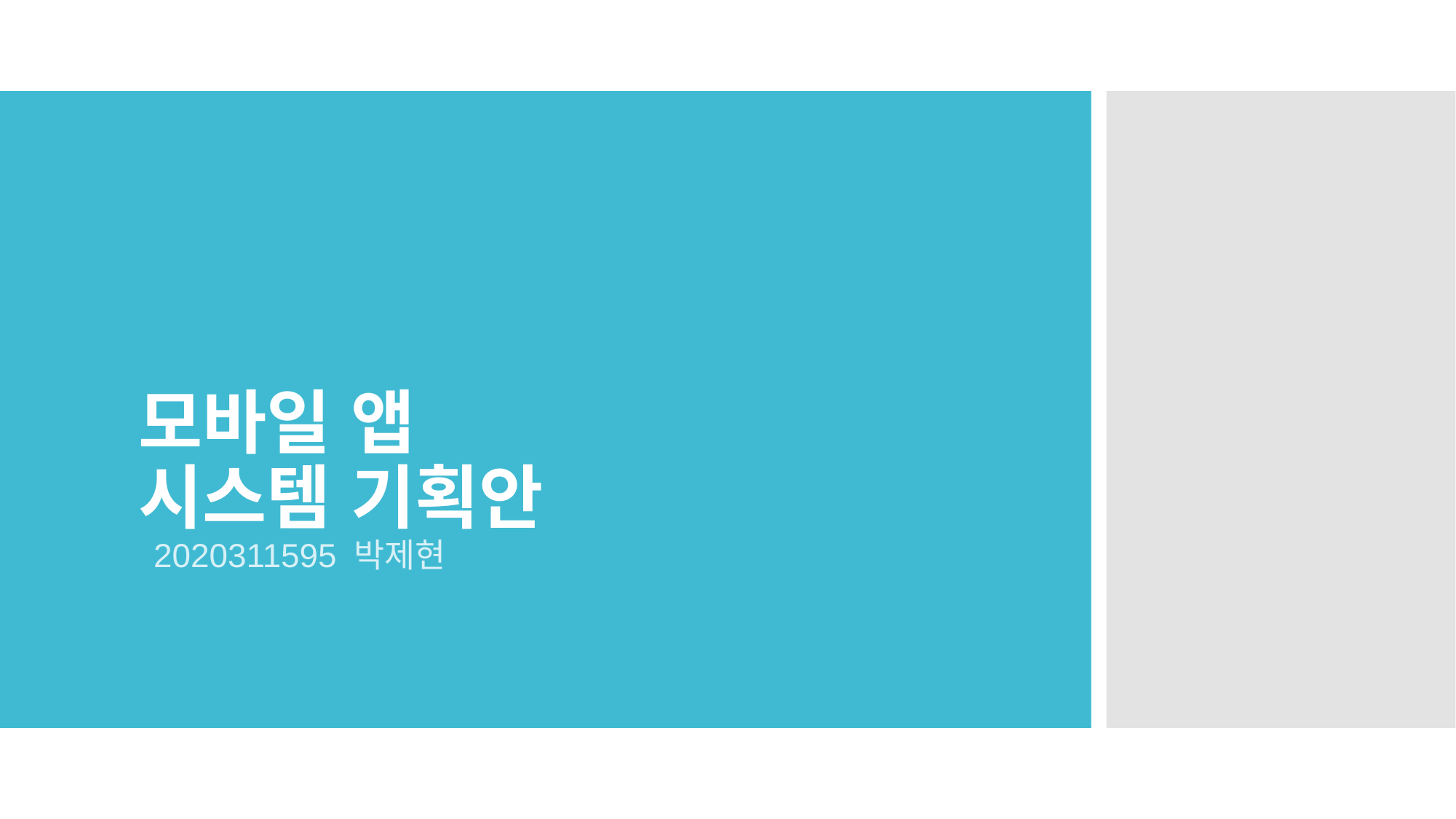

# 모바일 앱 시스템 기획안
2020311595 박제현